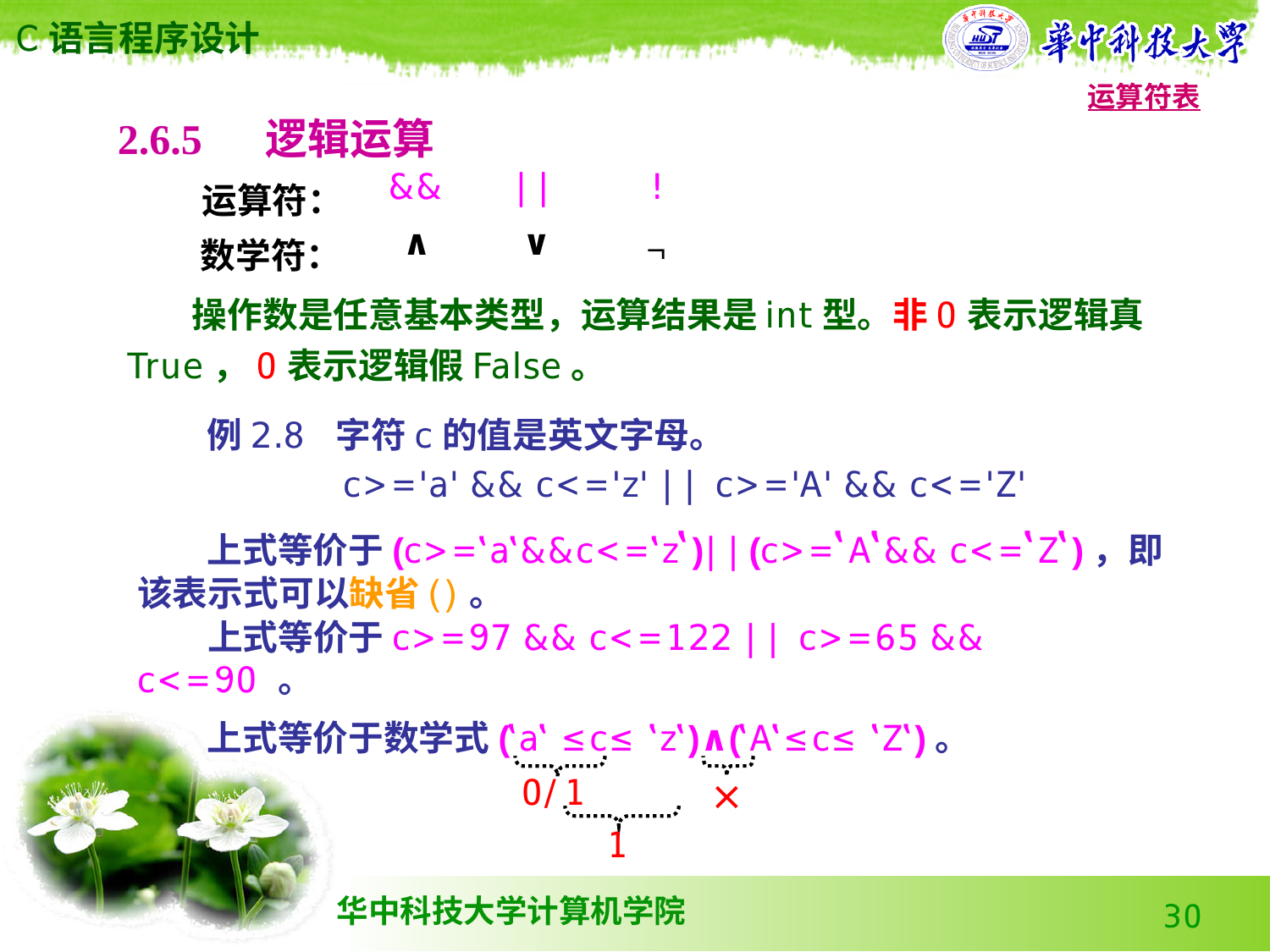

运算符表
2.6.5 　逻辑运算
| 运算符： | && | || | ! |  |  |  |
| --- | --- | --- | --- | --- | --- | --- |
| 数学符： | ∧ | ∨ | ¬ |  |  |  |
       操作数是任意基本类型，运算结果是int型。非0表示逻辑真True，0表示逻辑假False。
   例2.8  字符c的值是英文字母。
     c>='a' && c<='z' || c>='A' && c<='Z'
   上式等价于(c>=‘a‘&&c<=‘z‘)||(c>=‘A‘&& c<=‘Z‘)，即该表示式可以缺省()。
   上式等价于c>=97 && c<=122 || c>=65 && c<=90 。
   上式等价于数学式(‘a‘ ≤c≤ ‘z‘)∧(‘A‘≤c≤ ‘Z‘)。

0/1

×

1
30